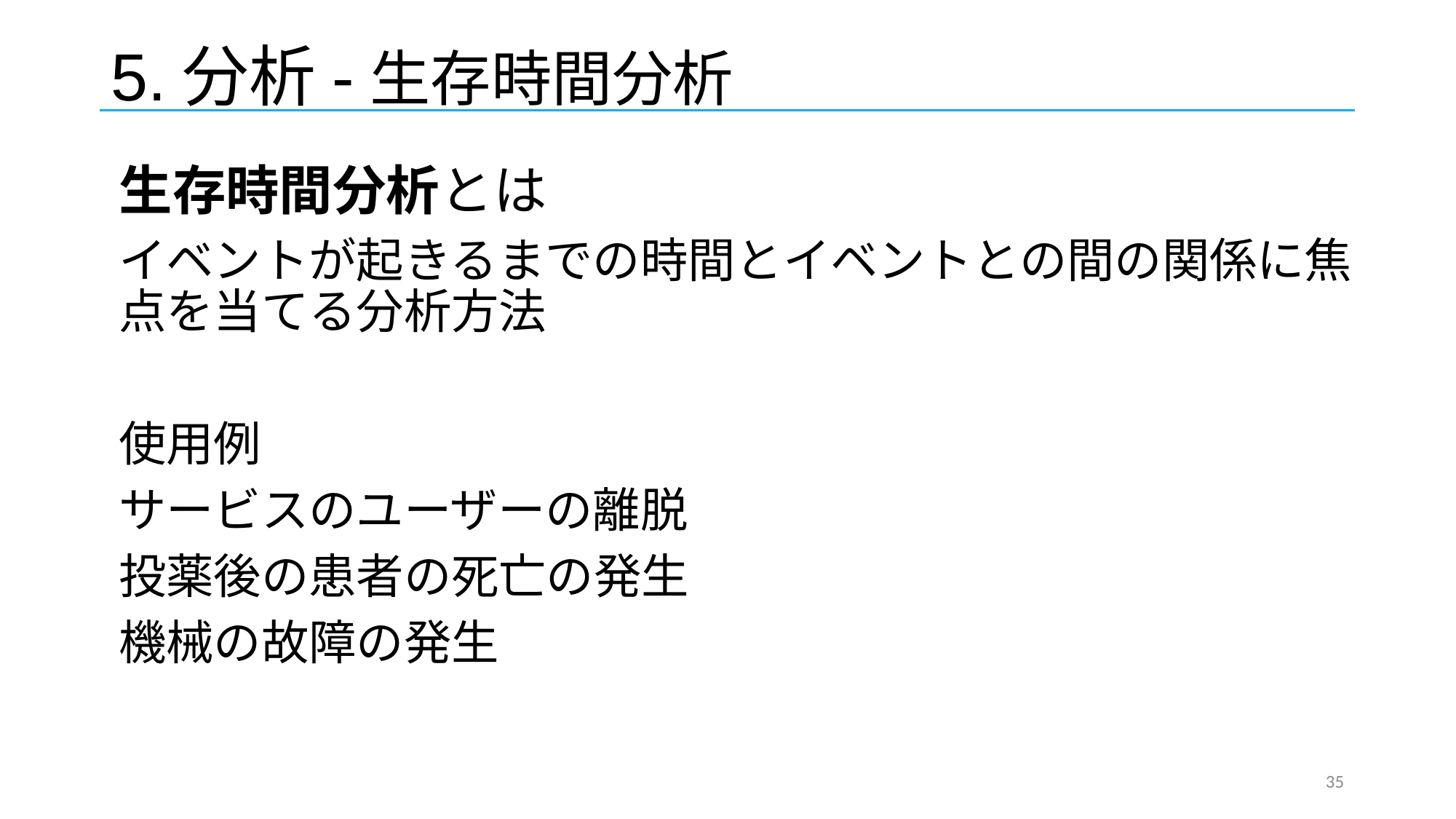

# 5.分析-生存時間分析
生存時間分析とは
イベントが起きるまでの時間とイベントとの間の関係に焦点を当てる分析方法

使用例
サービスのユーザーの離脱
投薬後の患者の死亡の発生
機械の故障の発生

35